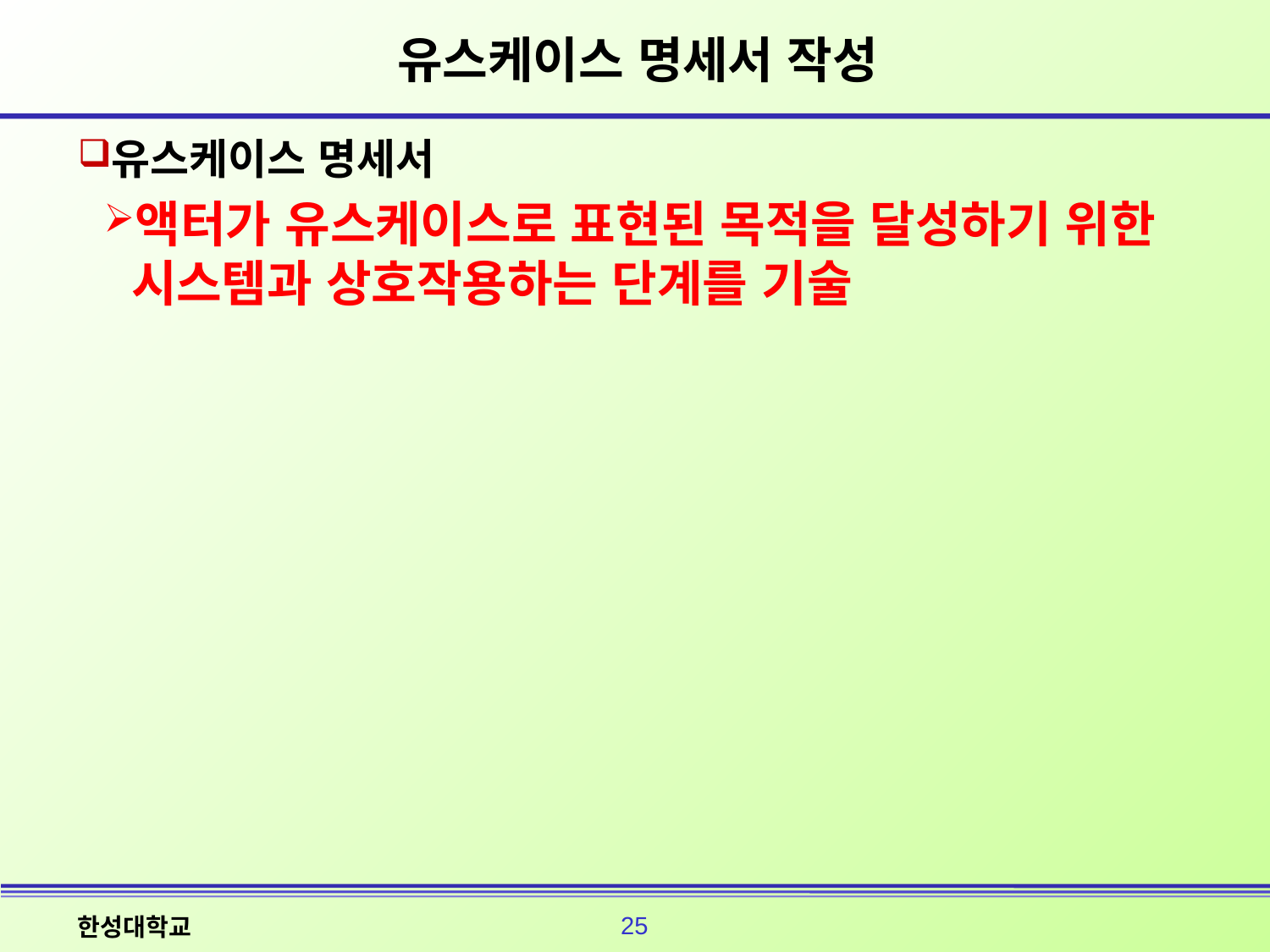

# 유스케이스 명세서 작성
유스케이스 명세서
액터가 유스케이스로 표현된 목적을 달성하기 위한 시스템과 상호작용하는 단계를 기술